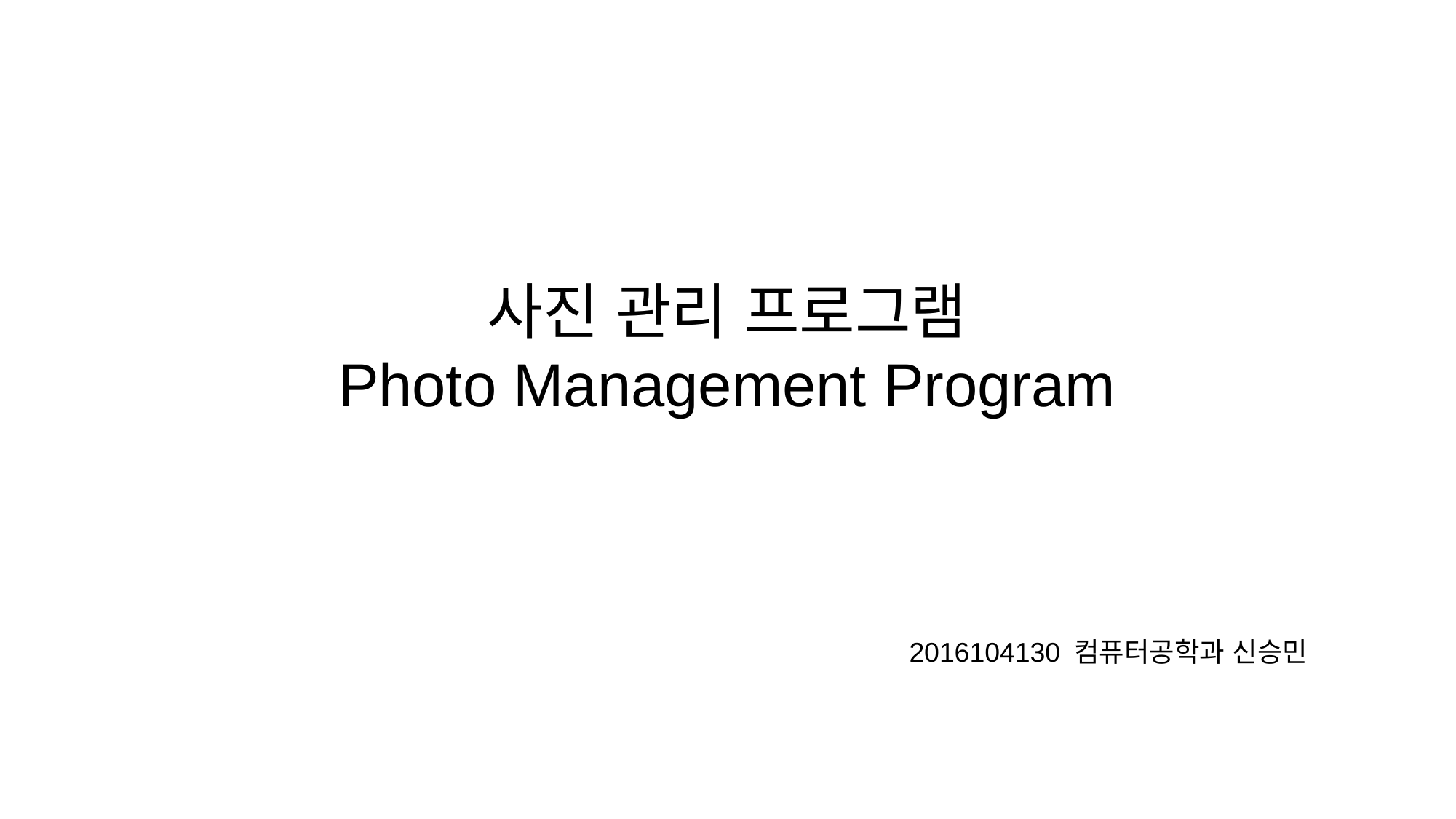

사진 관리 프로그램
Photo Management Program
2016104130 컴퓨터공학과 신승민